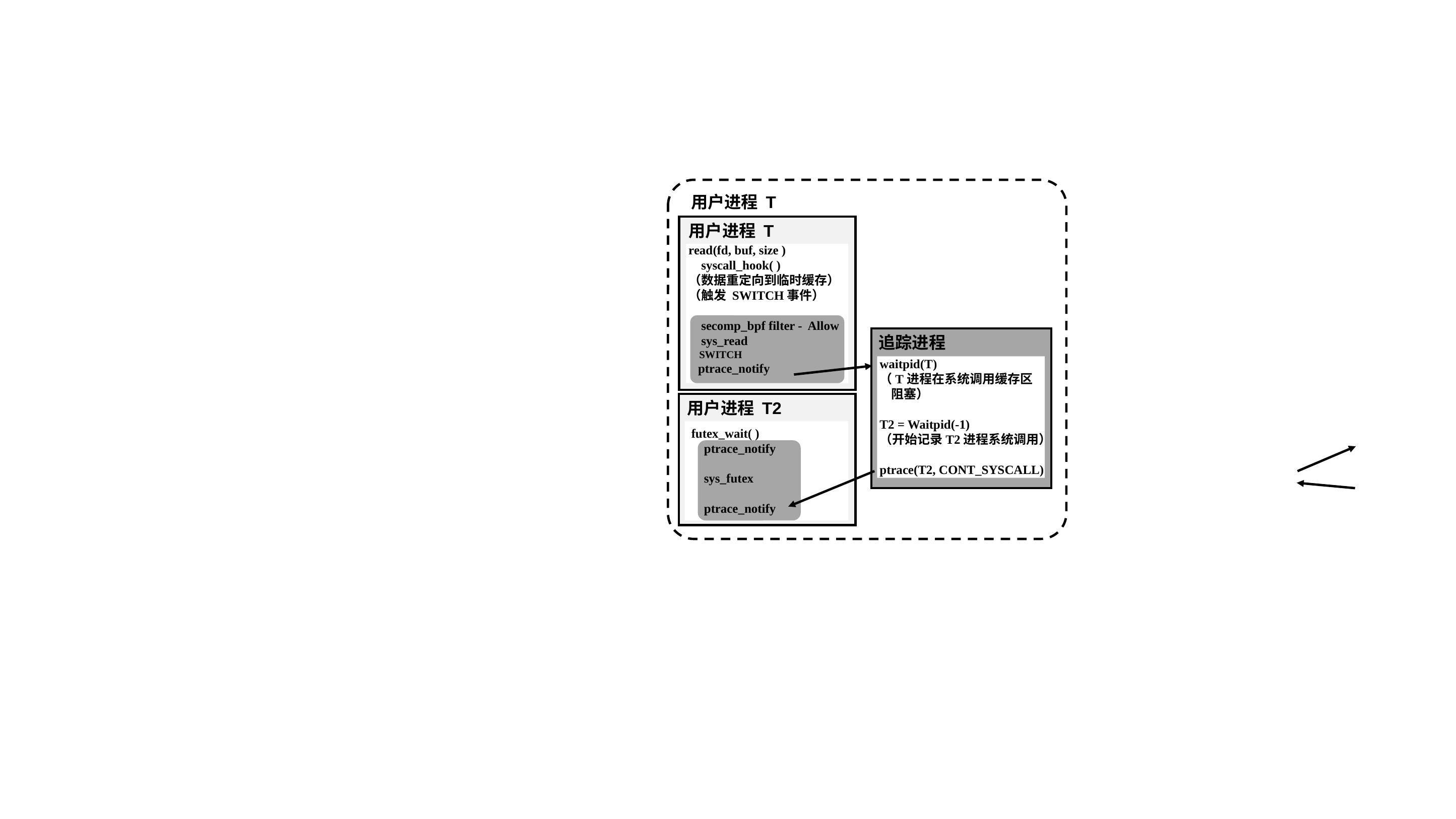

用户进程 T

用户进程 T
read(fd, buf, size )
    syscall_hook( )
（数据重定向到临时缓存）
（触发 SWITCH事件）

    secomp_bpf filter -  Allow
    sys_read
    SWITCH
   ptrace_notify

追踪进程
waitpid(T)
（T进程在系统调用缓存区
   阻塞）

T2 = Waitpid(-1)
（开始记录T2进程系统调用）

ptrace(T2, CONT_SYSCALL)

用户进程 T2

futex_wait( )
    ptrace_notify

    sys_futex

    ptrace_notify